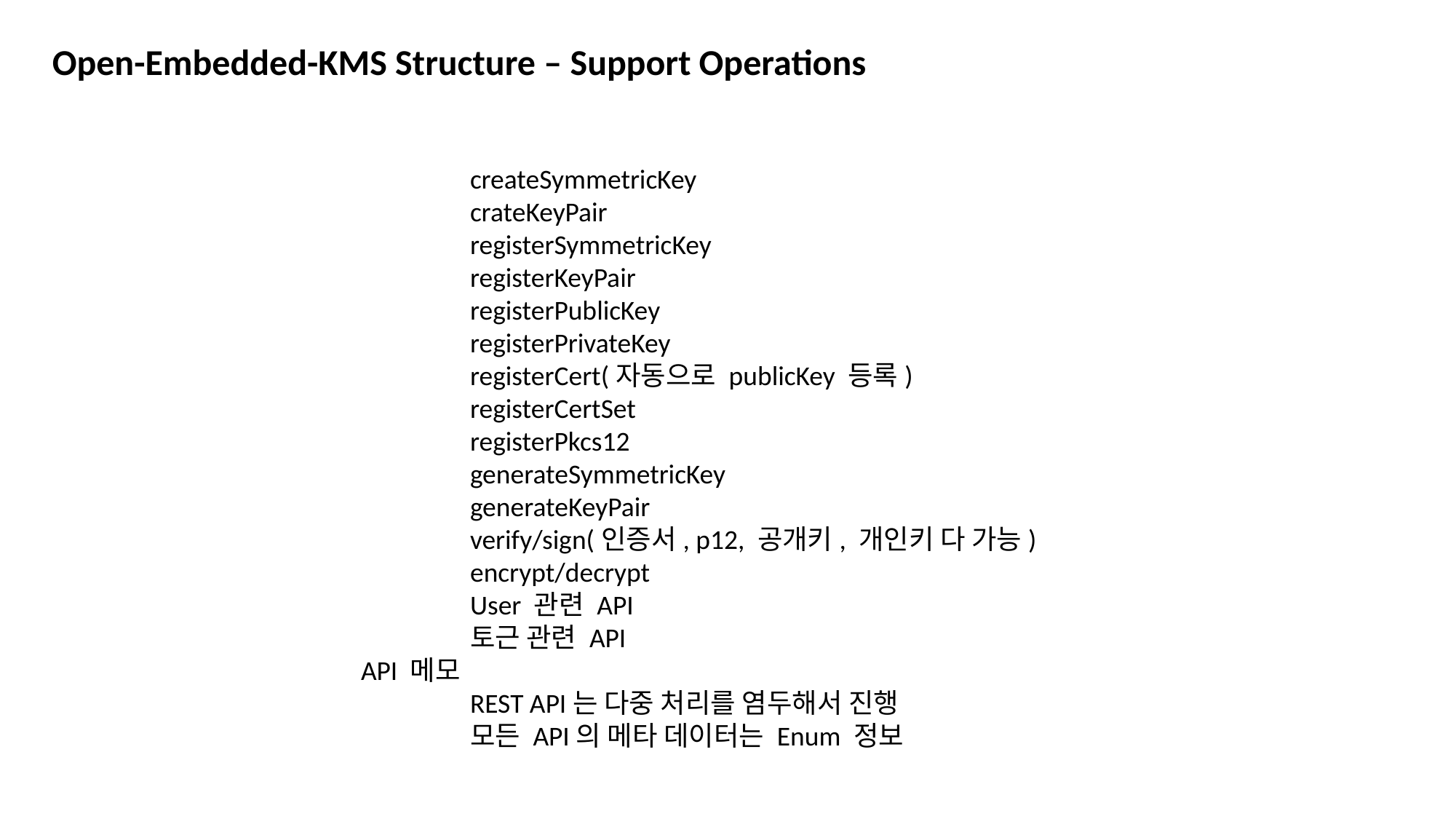

Open-Embedded-KMS Structure – Support Operations

			createSymmetricKey
			crateKeyPair
			registerSymmetricKey
			registerKeyPair
			registerPublicKey
			registerPrivateKey
			registerCert(자동으로 publicKey 등록)
			registerCertSet
			registerPkcs12
			generateSymmetricKey
			generateKeyPair
			verify/sign(인증서, p12, 공개키, 개인키 다 가능)
			encrypt/decrypt
			User 관련 API
			토근 관련 API
		API 메모
			REST API는 다중 처리를 염두해서 진행
			모든 API의 메타 데이터는 Enum 정보